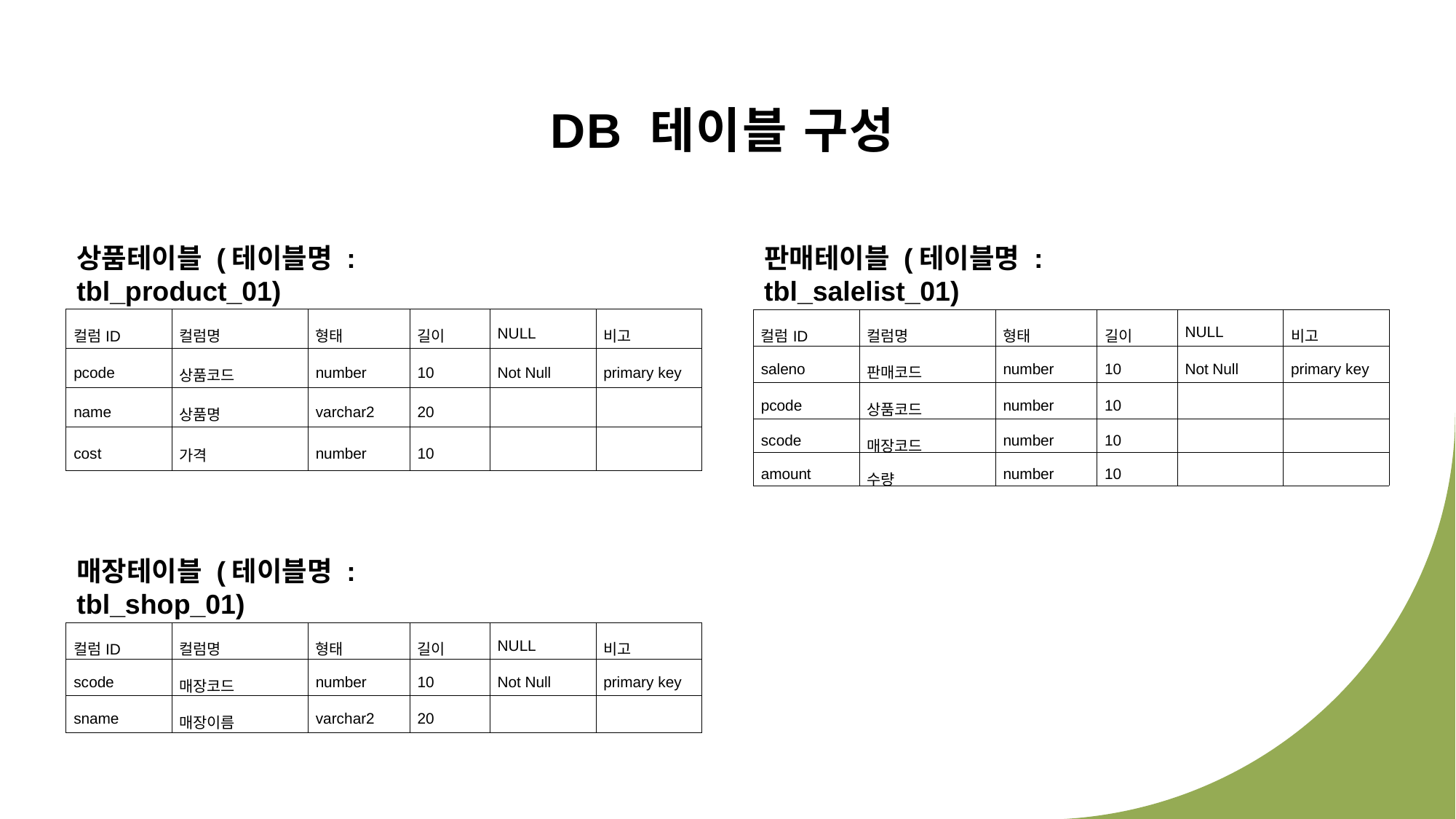

# DB 테이블 구성
상품테이블 (테이블명 : tbl_product_01)
판매테이블 (테이블명 : tbl_salelist_01)
| 컬럼ID | 컬럼명 | 형태 | 길이 | NULL | 비고 |
| --- | --- | --- | --- | --- | --- |
| pcode | 상품코드 | number | 10 | Not Null | primary key |
| name | 상품명 | varchar2 | 20 |  |  |
| cost | 가격 | number | 10 |  |  |
| 컬럼ID | 컬럼명 | 형태 | 길이 | NULL | 비고 |
| --- | --- | --- | --- | --- | --- |
| saleno | 판매코드 | number | 10 | Not Null | primary key |
| pcode | 상품코드 | number | 10 |  |  |
| scode | 매장코드 | number | 10 |  |  |
| amount | 수량 | number | 10 |  |  |
매장테이블 (테이블명 : tbl_shop_01)
| 컬럼ID | 컬럼명 | 형태 | 길이 | NULL | 비고 |
| --- | --- | --- | --- | --- | --- |
| scode | 매장코드 | number | 10 | Not Null | primary key |
| sname | 매장이름 | varchar2 | 20 |  |  |